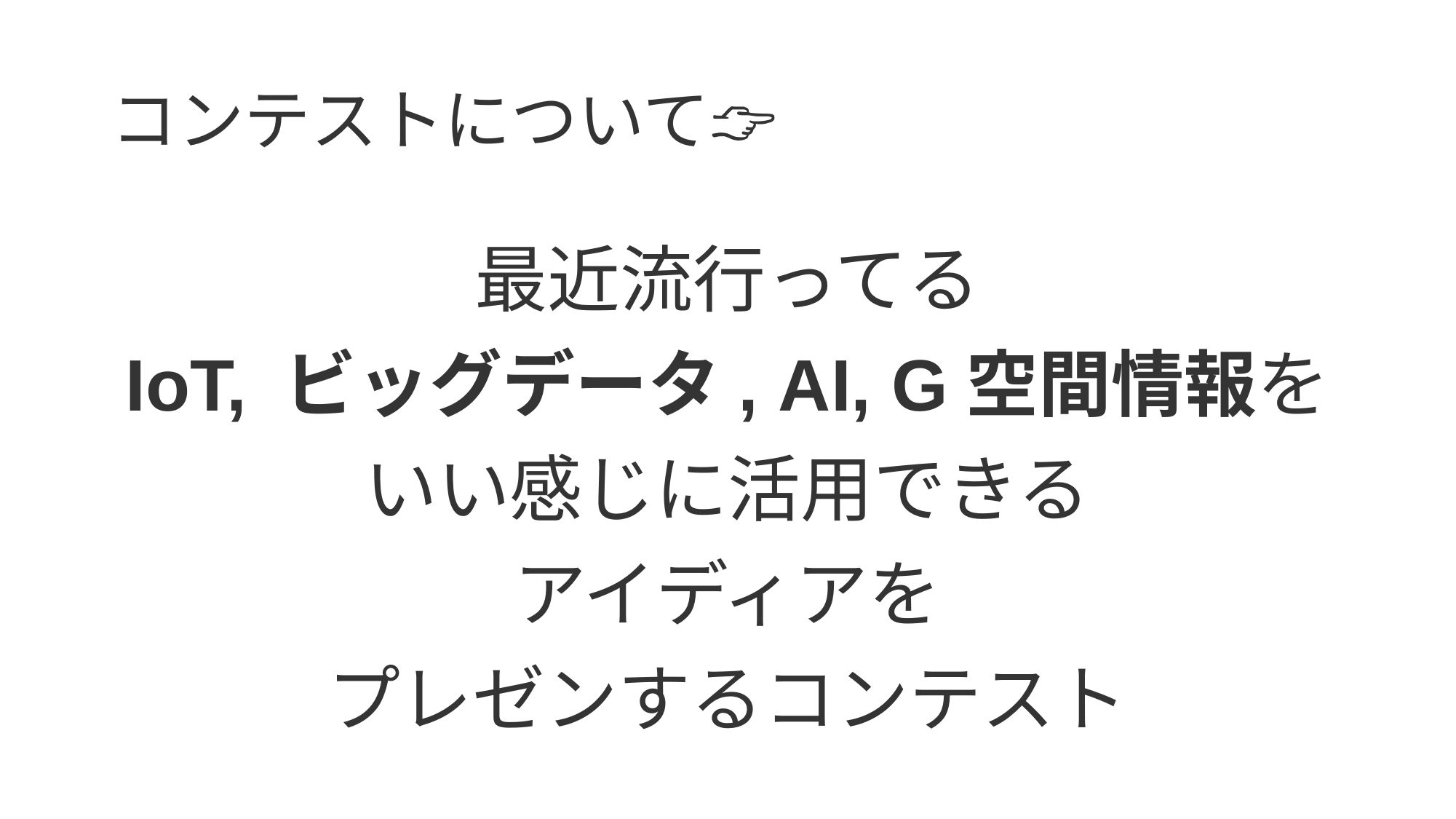

# コンテストについて👉
最近流行ってる
IoT, ビッグデータ, AI, G空間情報を
いい感じに活用できる
アイディアを
プレゼンするコンテスト